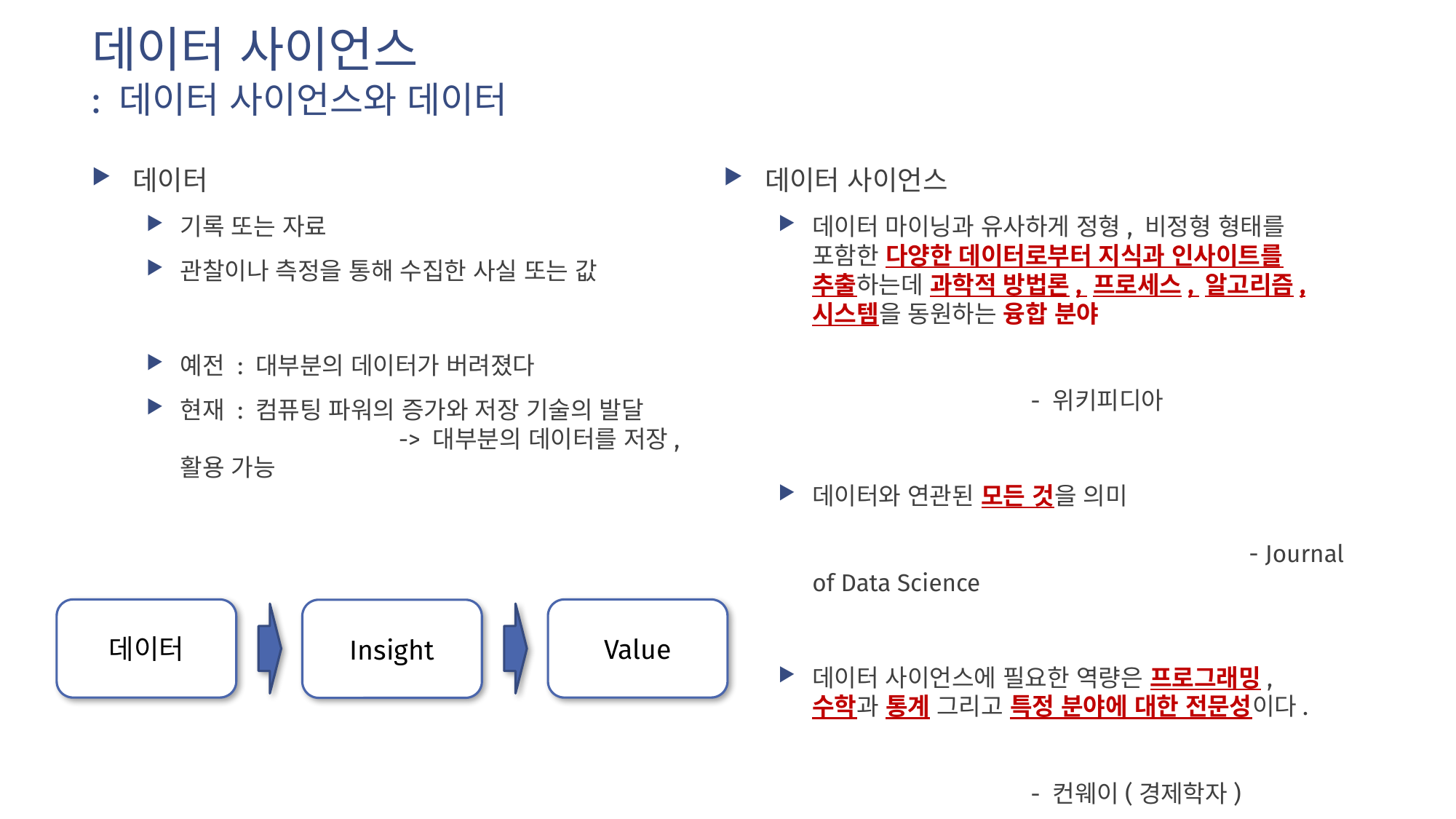

# 데이터 사이언스 : 데이터 사이언스와 데이터
데이터 사이언스
데이터 마이닝과 유사하게 정형, 비정형 형태를 포함한 다양한 데이터로부터 지식과 인사이트를 추출하는데 과학적 방법론, 프로세스, 알고리즘, 시스템을 동원하는 융합 분야
						- 위키피디아

데이터와 연관된 모든 것을 의미
				- Journal of Data Science

데이터 사이언스에 필요한 역량은 프로그래밍,
수학과 통계 그리고 특정 분야에 대한 전문성이다.
						- 컨웨이(경제학자)
데이터
기록 또는 자료
관찰이나 측정을 통해 수집한 사실 또는 값

예전 : 대부분의 데이터가 버려졌다
현재 : 컴퓨팅 파워의 증가와 저장 기술의 발달
		-> 대부분의 데이터를 저장, 활용 가능

데이터
Value
Insight